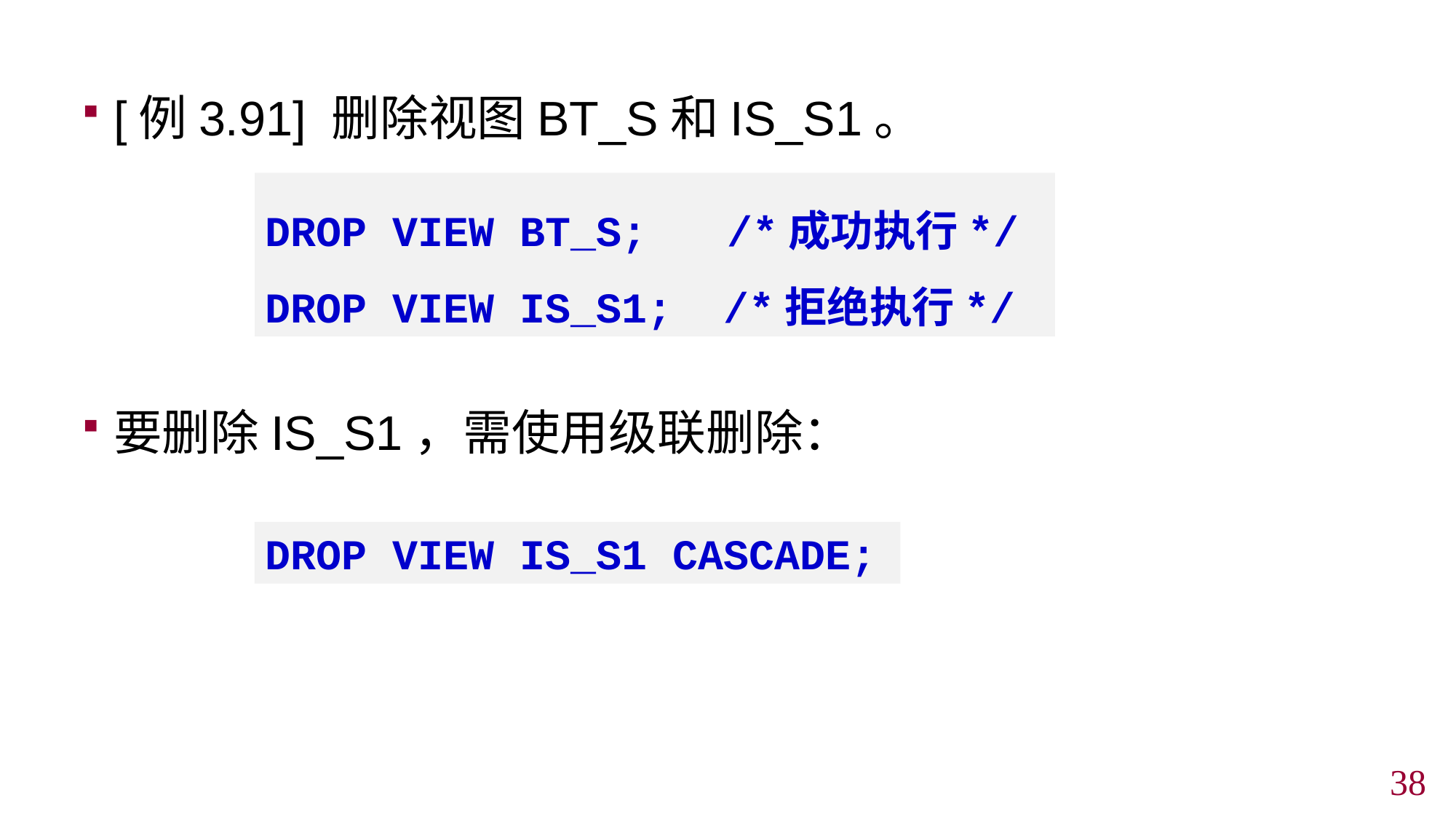

[例3.91] 删除视图BT_S和IS_S1。

要删除IS_S1，需使用级联删除：

DROP VIEW BT_S;	 /*成功执行*/
DROP VIEW IS_S1;  /*拒绝执行*/
DROP VIEW IS_S1 CASCADE;
38